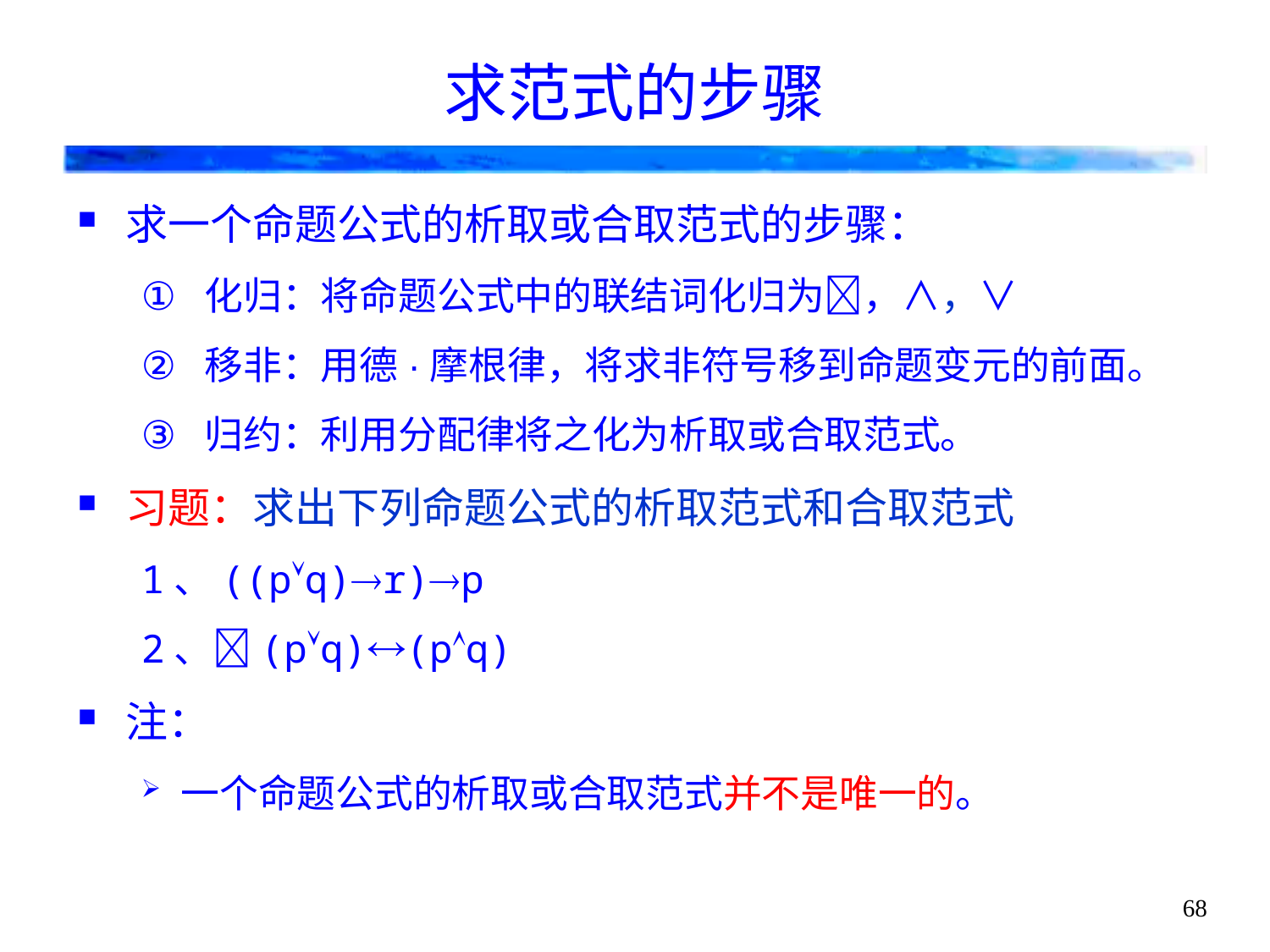

# 求范式的步骤
求一个命题公式的析取或合取范式的步骤：
化归：将命题公式中的联结词化归为¬，∧，∨
移非：用德·摩根律，将求非符号移到命题变元的前面。
归约：利用分配律将之化为析取或合取范式。
习题：求出下列命题公式的析取范式和合取范式
1、((p∨q)→r)→p
2、¬(p∨q)↔(p∧q)
注：
一个命题公式的析取或合取范式并不是唯一的。
68